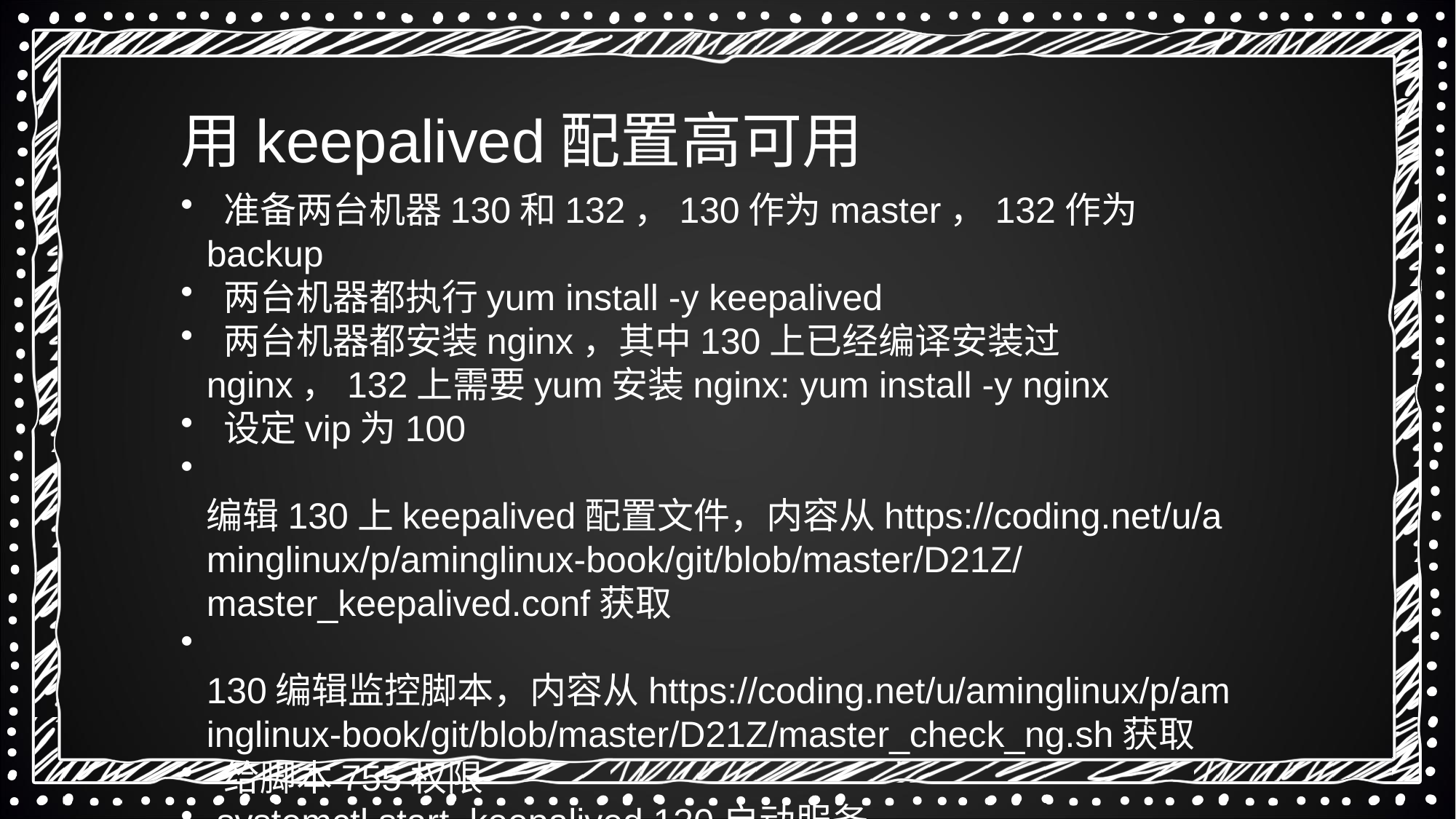

用keepalived配置高可用
 准备两台机器130和132，130作为master，132作为backup
 两台机器都执行yum install -y keepalived
 两台机器都安装nginx，其中130上已经编译安装过nginx，132上需要yum安装nginx: yum install -y nginx
 设定vip为100
 编辑130上keepalived配置文件，内容从https://coding.net/u/aminglinux/p/aminglinux-book/git/blob/master/D21Z/master_keepalived.conf获取
 130编辑监控脚本，内容从https://coding.net/u/aminglinux/p/aminglinux-book/git/blob/master/D21Z/master_check_ng.sh获取
 给脚本755权限
 systemctl start  keepalived 130启动服务